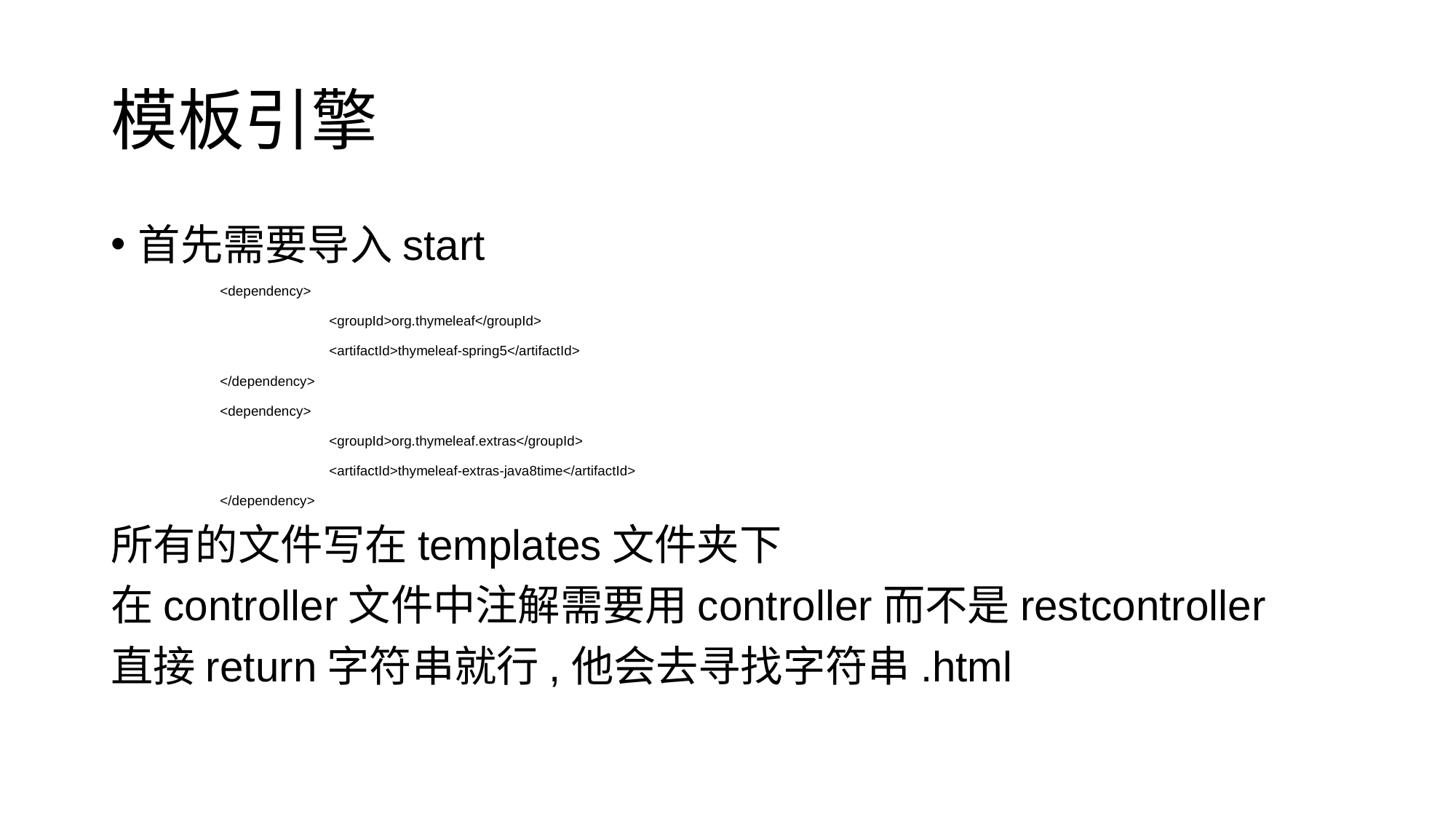

# 模板引擎
首先需要导入start
	<dependency>
		<groupId>org.thymeleaf</groupId>
		<artifactId>thymeleaf-spring5</artifactId>
	</dependency>
	<dependency>
		<groupId>org.thymeleaf.extras</groupId>
		<artifactId>thymeleaf-extras-java8time</artifactId>
	</dependency>
所有的文件写在templates文件夹下
在controller文件中注解需要用controller而不是restcontroller
直接return字符串就行,他会去寻找字符串.html